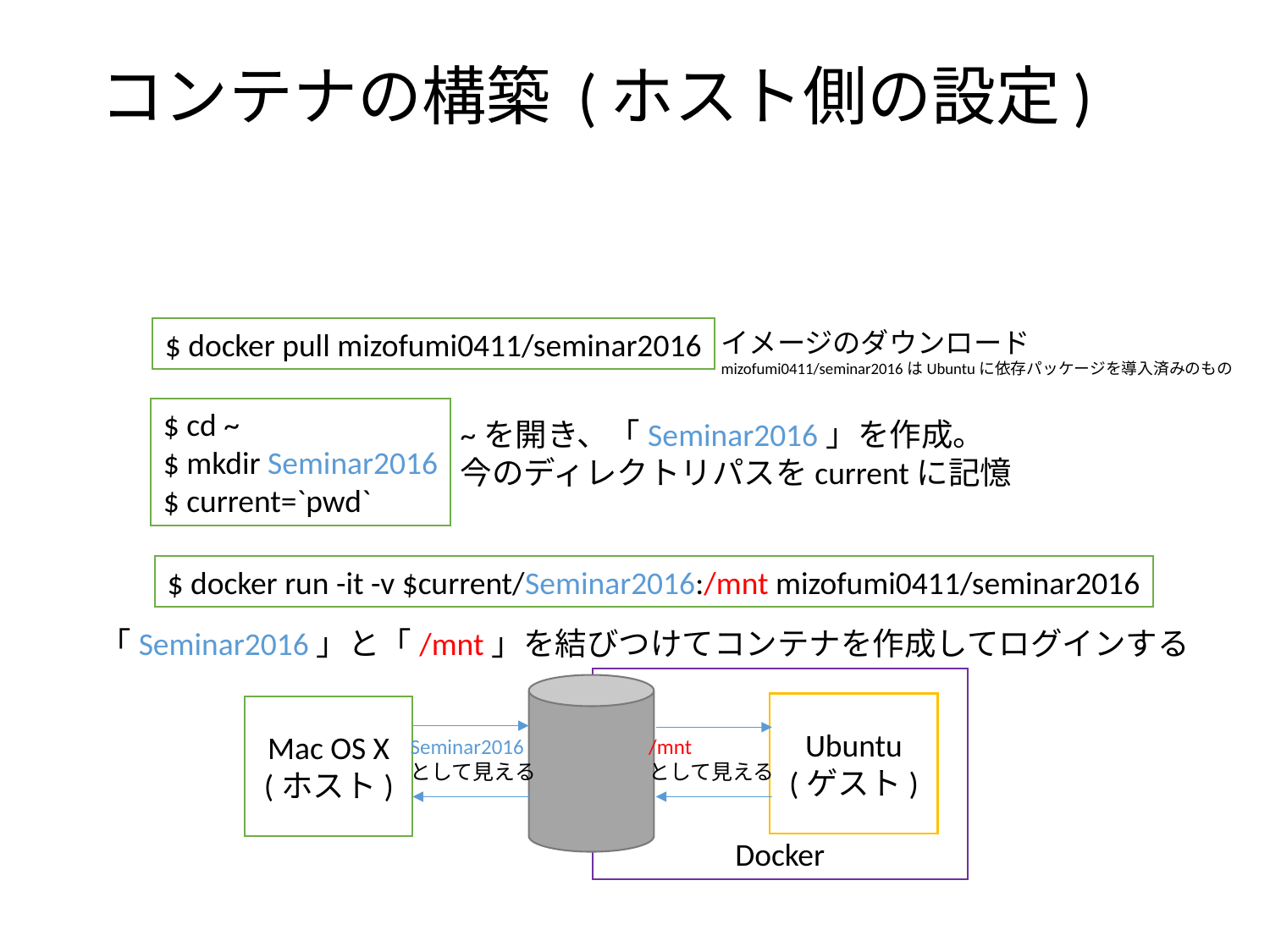

# コンテナの構築 (ホスト側の設定)
$ docker pull mizofumi0411/seminar2016
イメージのダウンロード
mizofumi0411/seminar2016はUbuntuに依存パッケージを導入済みのもの
$ cd ~
$ mkdir Seminar2016
$ current=`pwd`
~を開き、「Seminar2016」を作成。
今のディレクトリパスをcurrentに記憶
$ docker run -it -v $current/Seminar2016:/mnt mizofumi0411/seminar2016
「Seminar2016」と「/mnt」を結びつけてコンテナを作成してログインする
Docker

Ubuntu
(ゲスト)
Mac OS X
(ホスト)
Seminar2016
として見える
/mnt
として見える